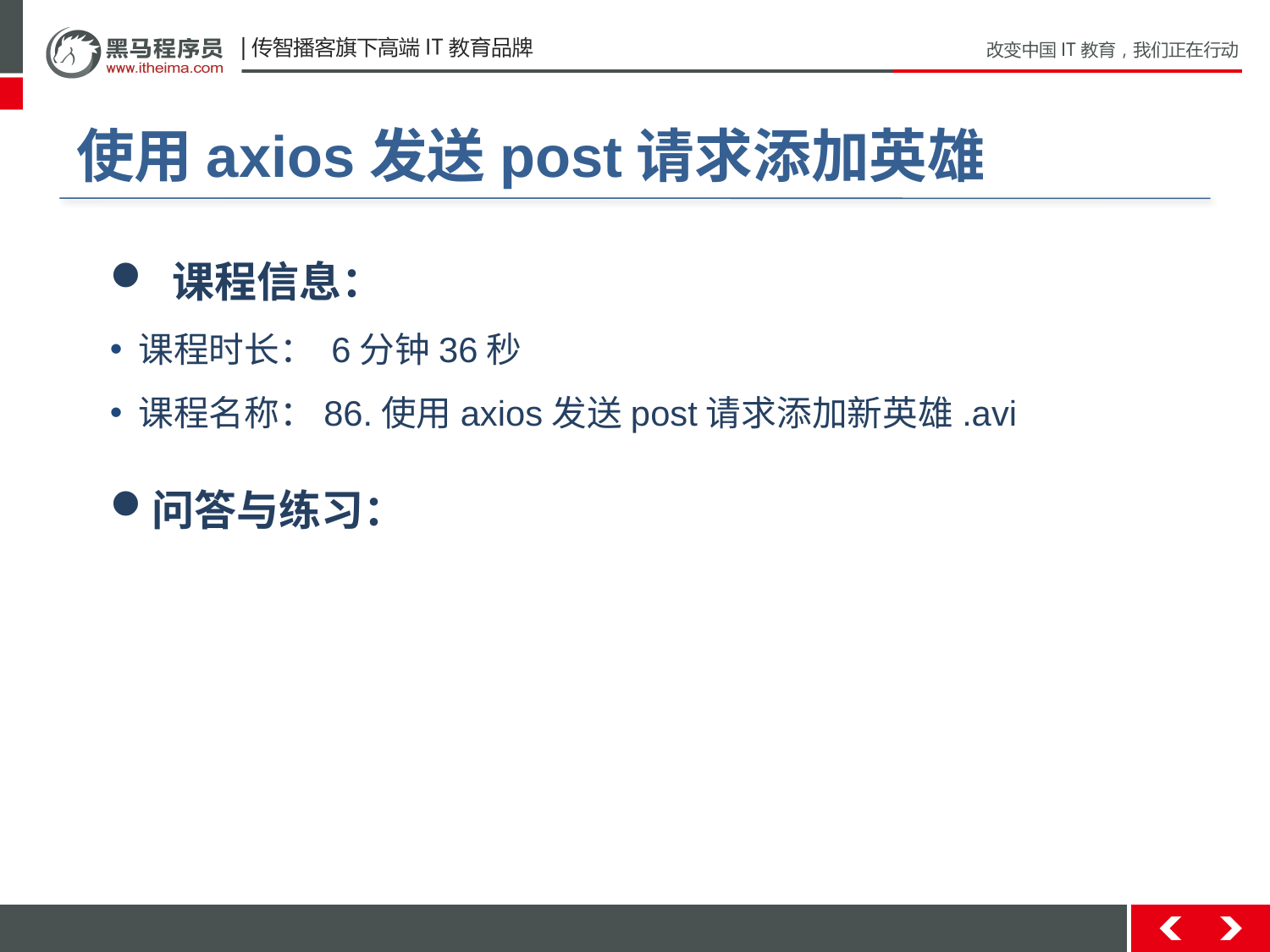

# 使用axios发送post请求添加英雄
 课程信息：
 课程时长： 6分钟36秒
 课程名称：86.使用axios发送post请求添加新英雄.avi
问答与练习：